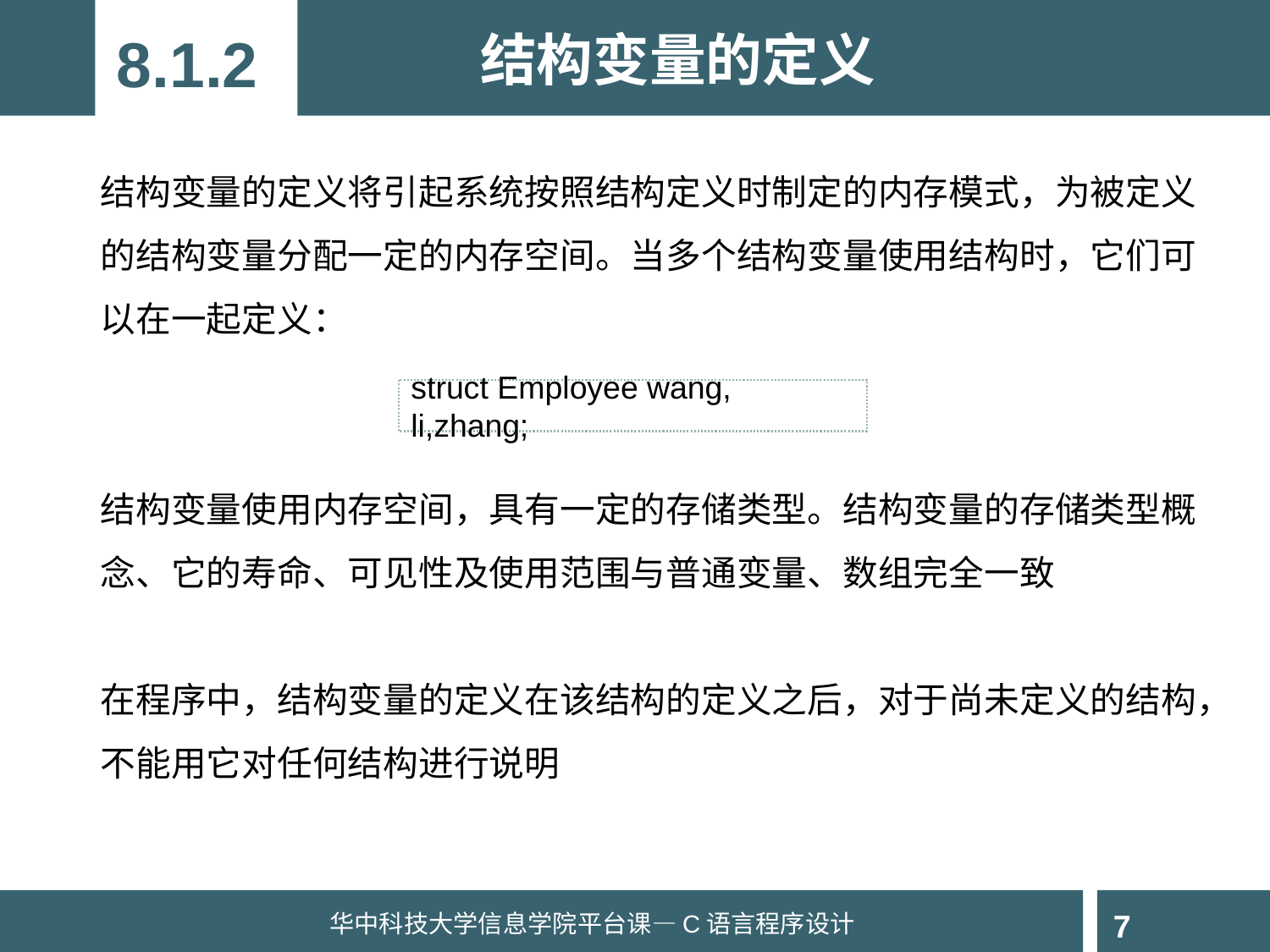

结构变量的定义
8.1.2
结构变量的定义将引起系统按照结构定义时制定的内存模式，为被定义的结构变量分配一定的内存空间。当多个结构变量使用结构时，它们可以在一起定义：

结构变量使用内存空间，具有一定的存储类型。结构变量的存储类型概念、它的寿命、可见性及使用范围与普通变量、数组完全一致

在程序中，结构变量的定义在该结构的定义之后，对于尚未定义的结构，不能用它对任何结构进行说明

struct Employee wang, li,zhang;